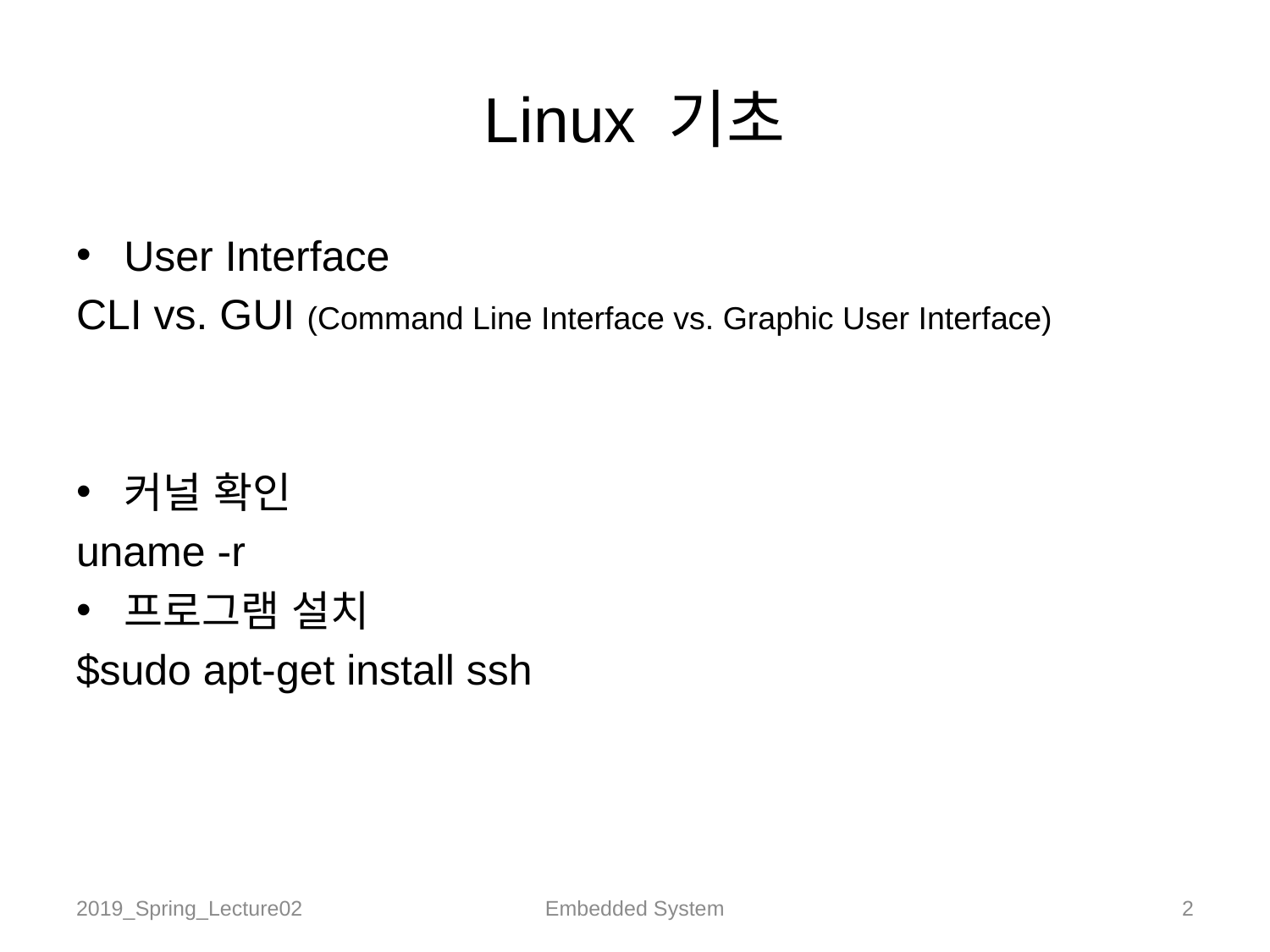

# Linux 기초
User Interface
CLI vs. GUI (Command Line Interface vs. Graphic User Interface)

커널 확인
uname -r
프로그램 설치
$sudo apt-get install ssh

2019_Spring_Lecture02
Embedded System
2